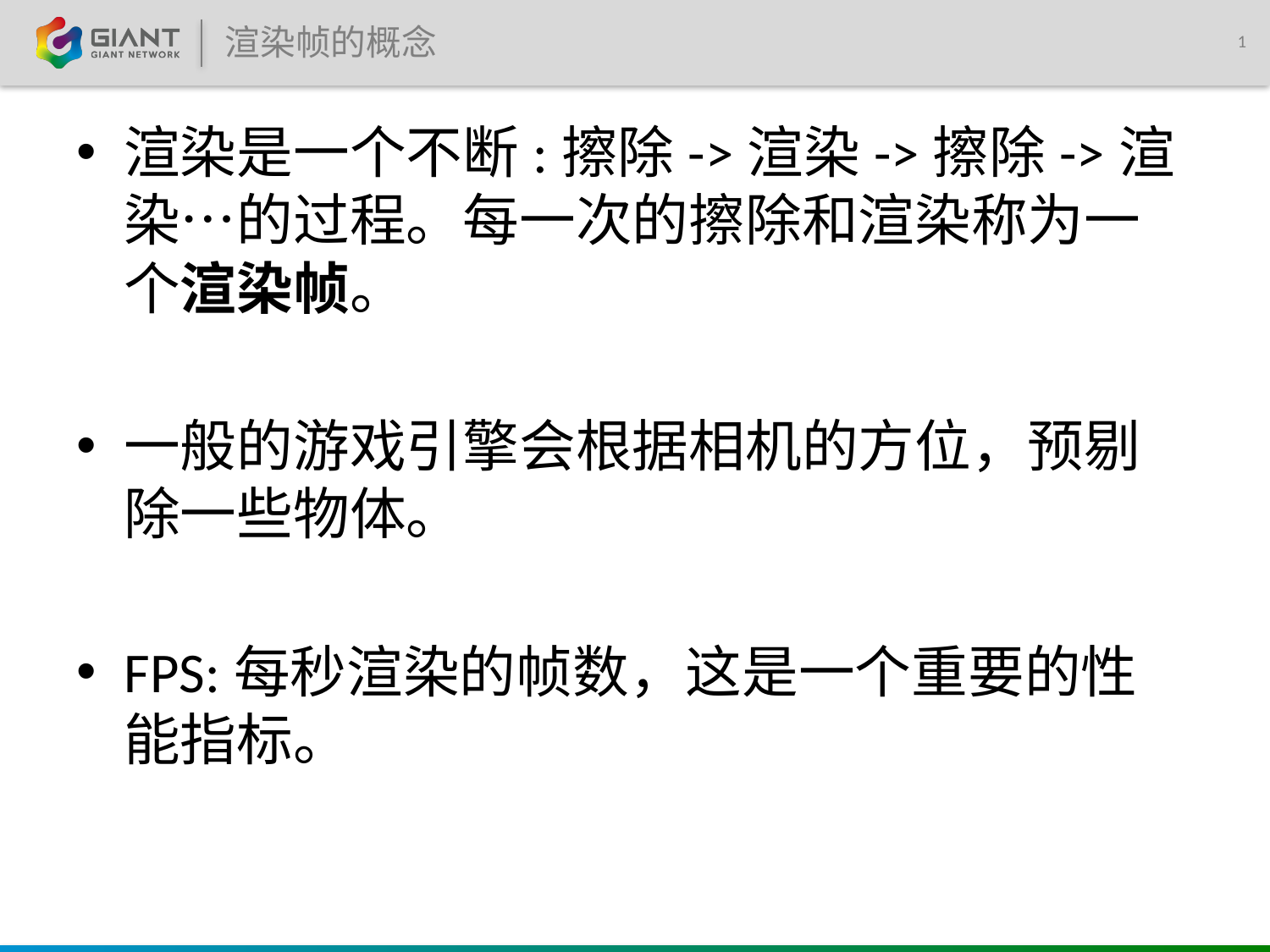

渲染帧的概念

1

渲染是一个不断:擦除->渲染->擦除->渲染…的过程。每一次的擦除和渲染称为一个渲染帧。

一般的游戏引擎会根据相机的方位，预剔除一些物体。

FPS:每秒渲染的帧数，这是一个重要的性能指标。